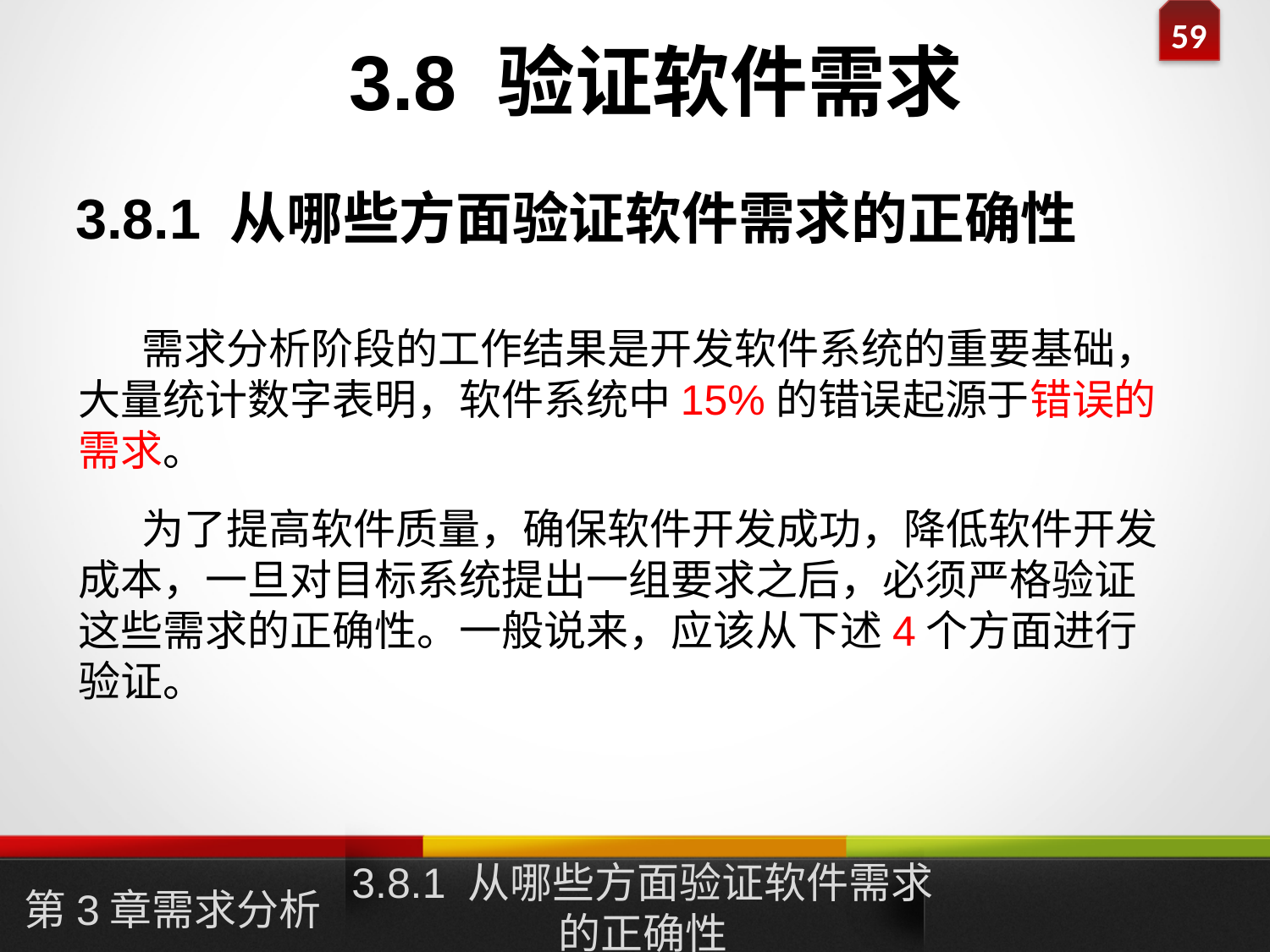

# 3.8 验证软件需求
3.8.1 从哪些方面验证软件需求的正确性
需求分析阶段的工作结果是开发软件系统的重要基础，大量统计数字表明，软件系统中15%的错误起源于错误的需求。
为了提高软件质量，确保软件开发成功，降低软件开发成本，一旦对目标系统提出一组要求之后，必须严格验证这些需求的正确性。一般说来，应该从下述4个方面进行验证。
3.8.1 从哪些方面验证软件需求的正确性
第3章需求分析